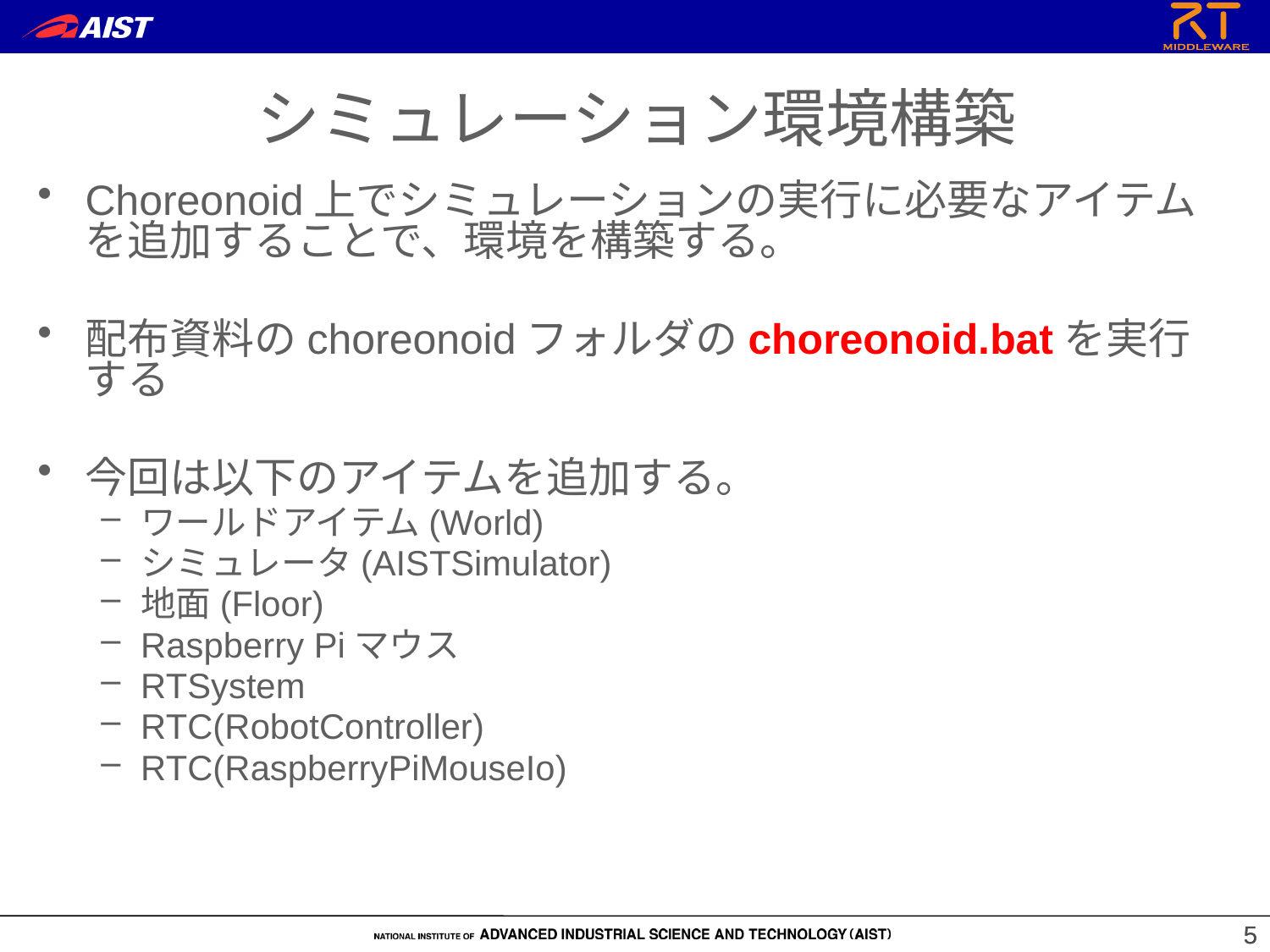

シミュレーション環境構築
Choreonoid上でシミュレーションの実行に必要なアイテムを追加することで、環境を構築する。

配布資料のchoreonoidフォルダのchoreonoid.batを実行する

今回は以下のアイテムを追加する。
ワールドアイテム(World)
シミュレータ(AISTSimulator)
地面(Floor)
Raspberry Piマウス
RTSystem
RTC(RobotController)
RTC(RaspberryPiMouseIo)

5
5